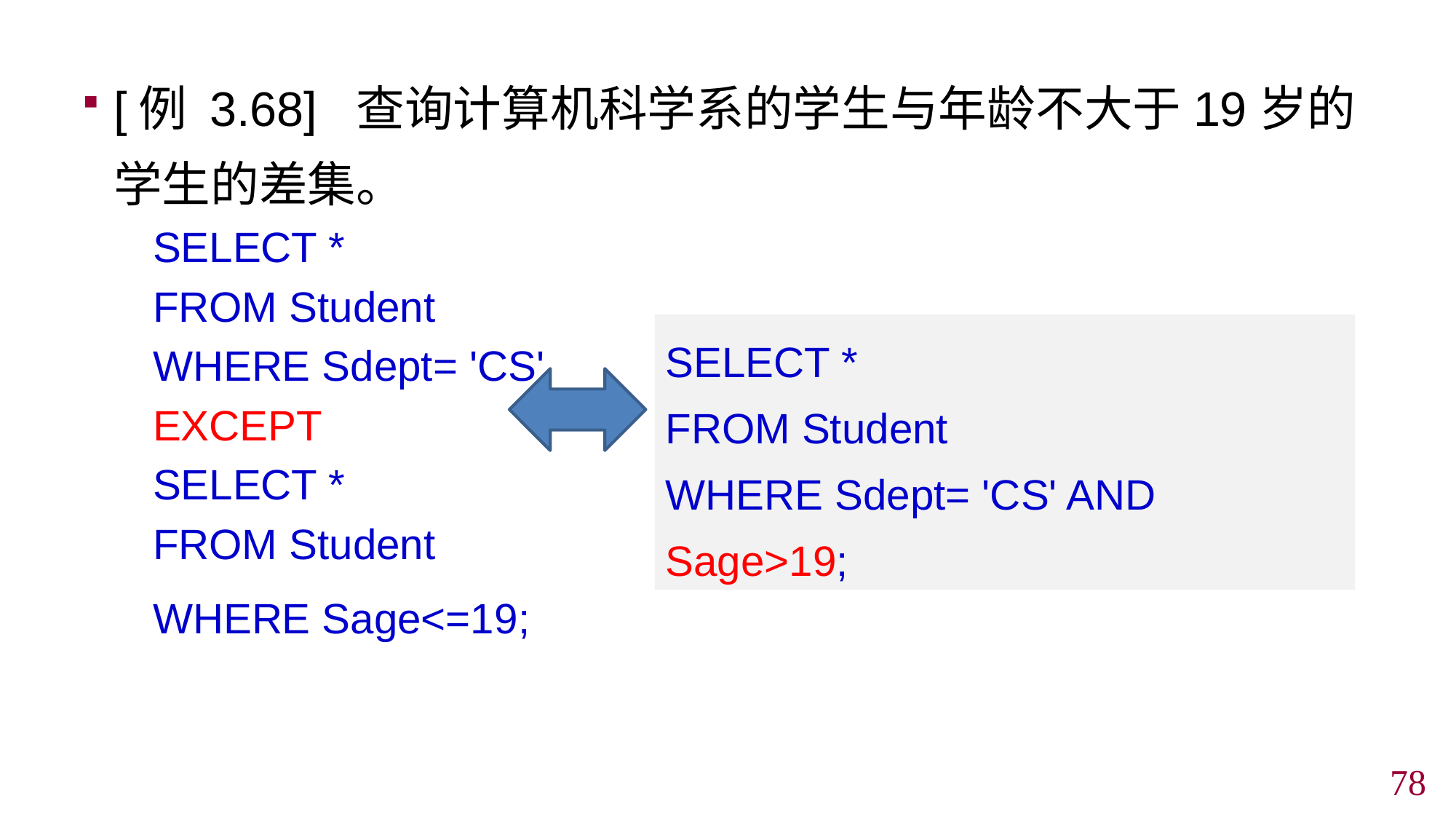

[例 3.68]  查询计算机科学系的学生与年龄不大于19岁的学生的差集。
      SELECT *
      FROM Student
      WHERE Sdept= 'CS'
      EXCEPT
      SELECT *
      FROM Student
      WHERE Sage<=19;
SELECT *
FROM Student
WHERE Sdept= 'CS' AND  Sage>19;

78